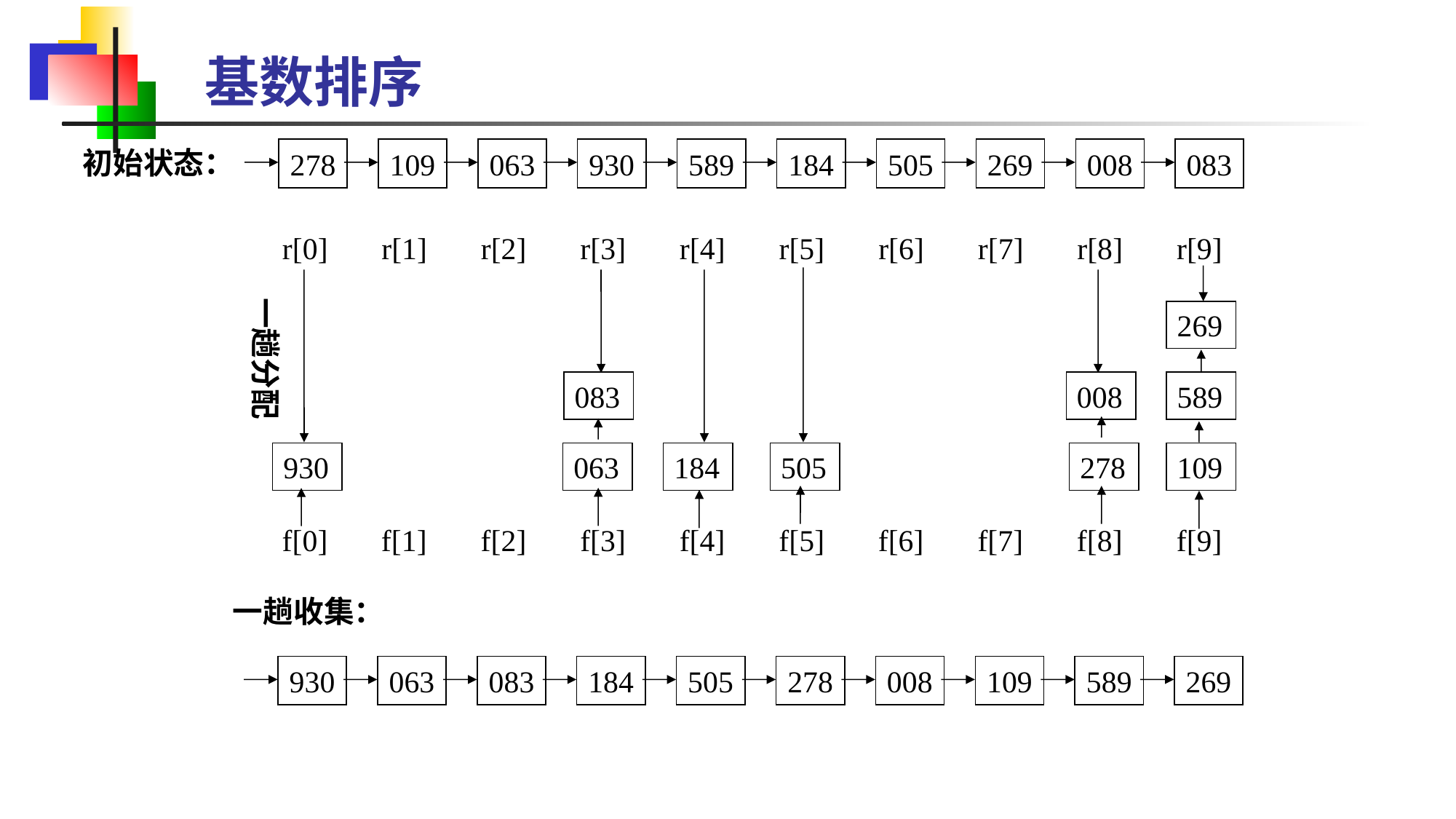

基数排序
初始状态：
278

109

063

930

589

184

505

269

008

083

r[0]
r[1]
r[2]
r[3]
r[4]
r[5]
r[6]
r[7]
r[8]
r[9]
一趟分配
f[0]
f[1]
f[2]
f[3]
f[4]
f[5]
f[6]
f[7]
f[8]
f[9]

269

505

930

083

008

184

589

109

063

278

一趟收集：
930

063

083

184

505

278

008

109

589

269